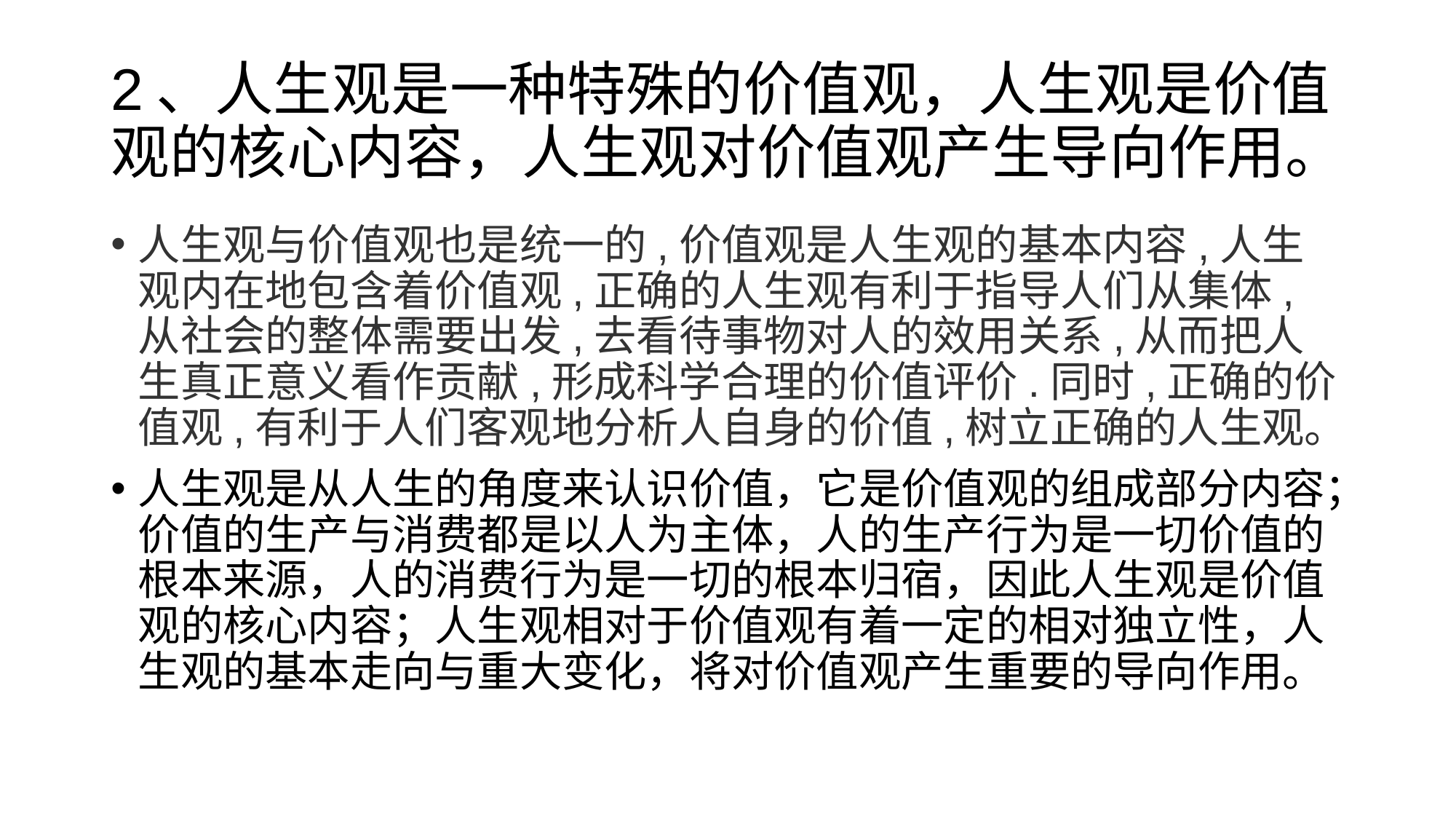

# 2、人生观是一种特殊的价值观，人生观是价值观的核心内容，人生观对价值观产生导向作用。
人生观与价值观也是统一的,价值观是人生观的基本内容,人生观内在地包含着价值观,正确的人生观有利于指导人们从集体,从社会的整体需要出发,去看待事物对人的效用关系,从而把人生真正意义看作贡献,形成科学合理的价值评价.同时,正确的价值观,有利于人们客观地分析人自身的价值,树立正确的人生观。
人生观是从人生的角度来认识价值，它是价值观的组成部分内容；价值的生产与消费都是以人为主体，人的生产行为是一切价值的根本来源，人的消费行为是一切的根本归宿，因此人生观是价值观的核心内容；人生观相对于价值观有着一定的相对独立性，人生观的基本走向与重大变化，将对价值观产生重要的导向作用。